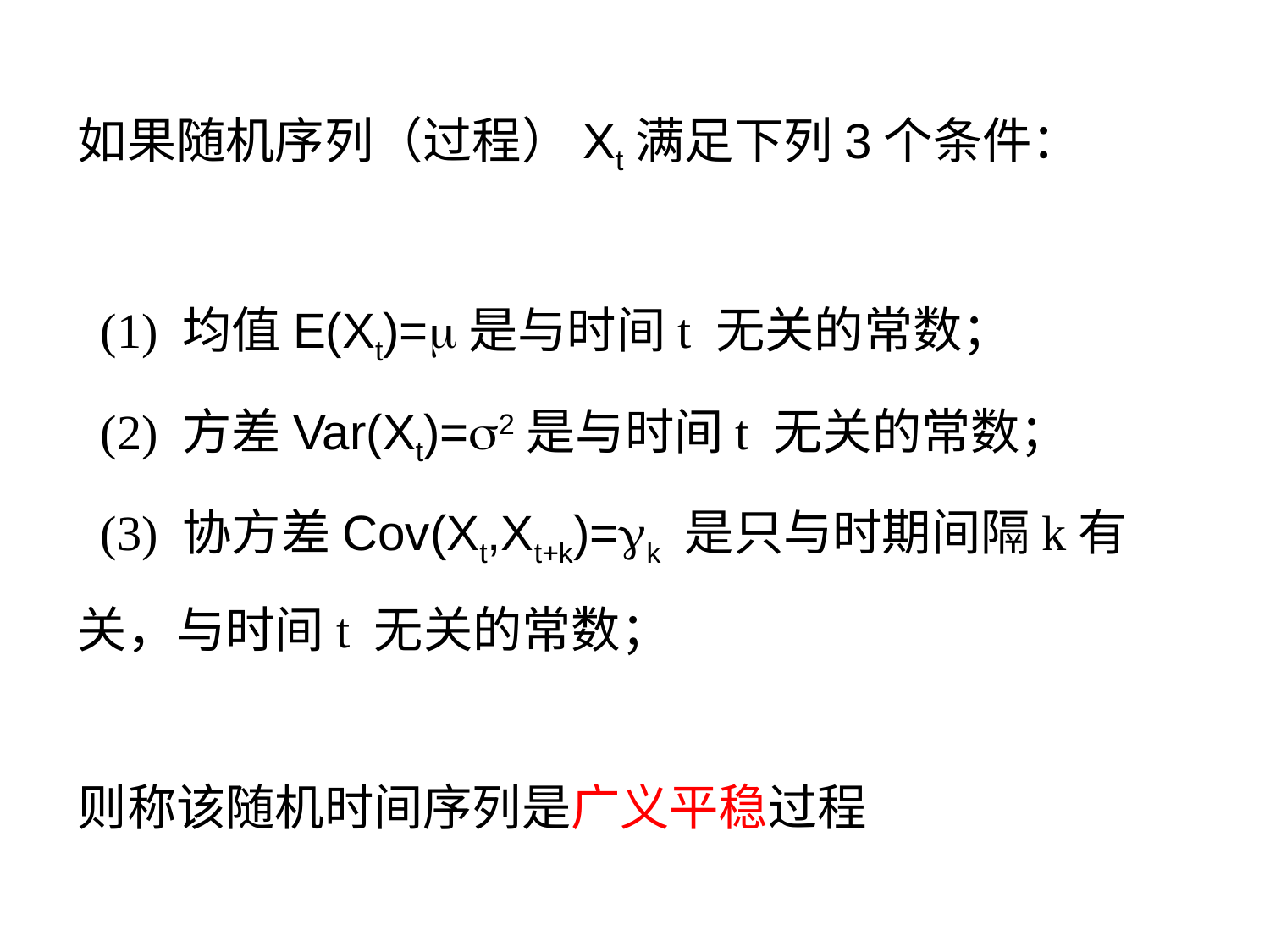

# 如果随机序列（过程）Xt满足下列3个条件： (1) 均值E(Xt)=μ是与时间t 无关的常数； (2) 方差Var(Xt)=σ2是与时间t 无关的常数； (3) 协方差Cov(Xt,Xt+k)=γk 是只与时期间隔k有关，与时间t 无关的常数； 则称该随机时间序列是广义平稳过程